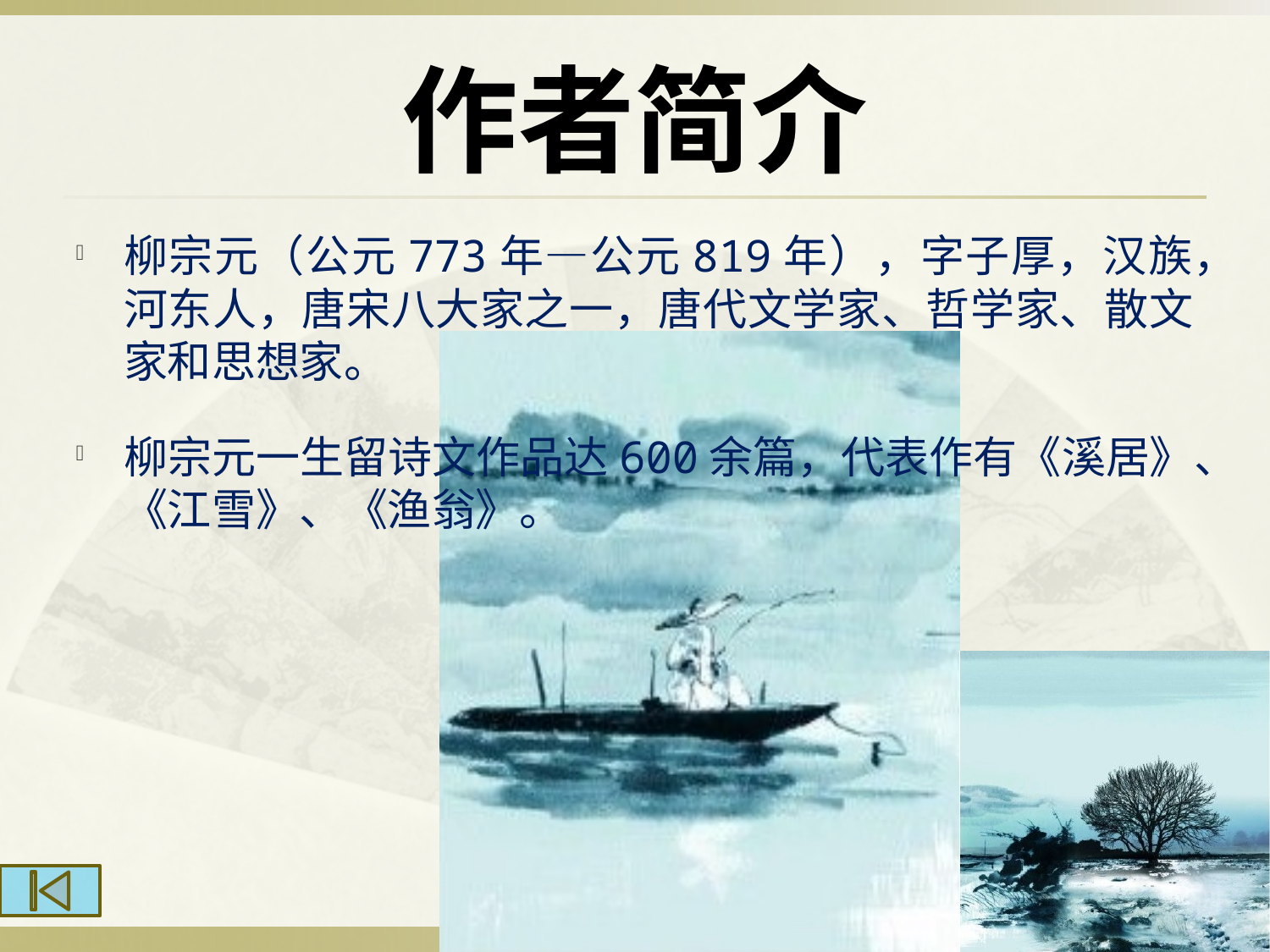

# 作者简介
柳宗元（公元773年—公元819年），字子厚，汉族，河东人，唐宋八大家之一，唐代文学家、哲学家、散文家和思想家。
柳宗元一生留诗文作品达600余篇，代表作有《溪居》、《江雪》、《渔翁》。